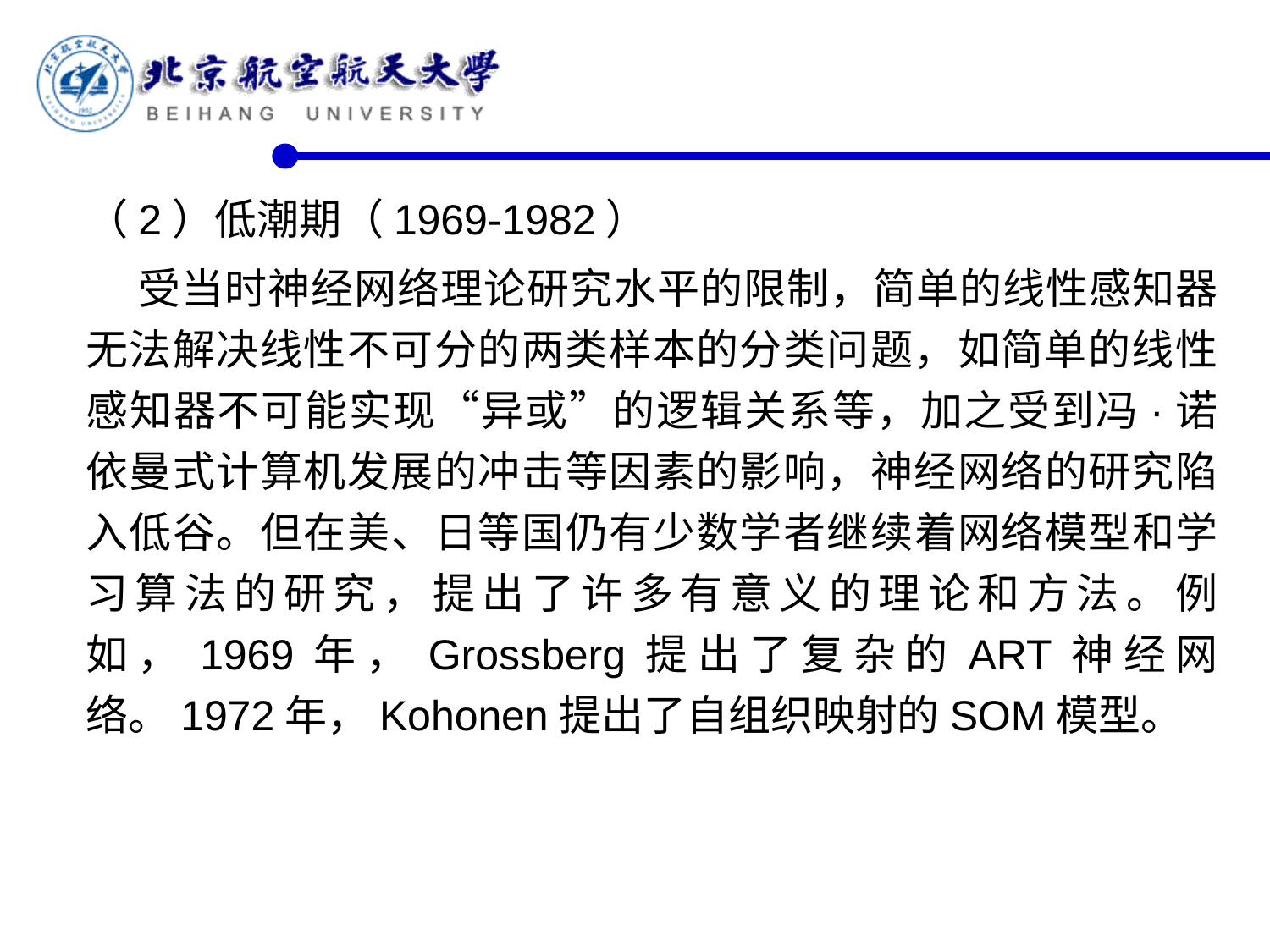

（2）低潮期（1969-1982）
    受当时神经网络理论研究水平的限制，简单的线性感知器无法解决线性不可分的两类样本的分类问题，如简单的线性感知器不可能实现“异或”的逻辑关系等，加之受到冯·诺依曼式计算机发展的冲击等因素的影响，神经网络的研究陷入低谷。但在美、日等国仍有少数学者继续着网络模型和学习算法的研究，提出了许多有意义的理论和方法。例如，1969年，Grossberg提出了复杂的ART神经网络。1972年，Kohonen提出了自组织映射的SOM模型。